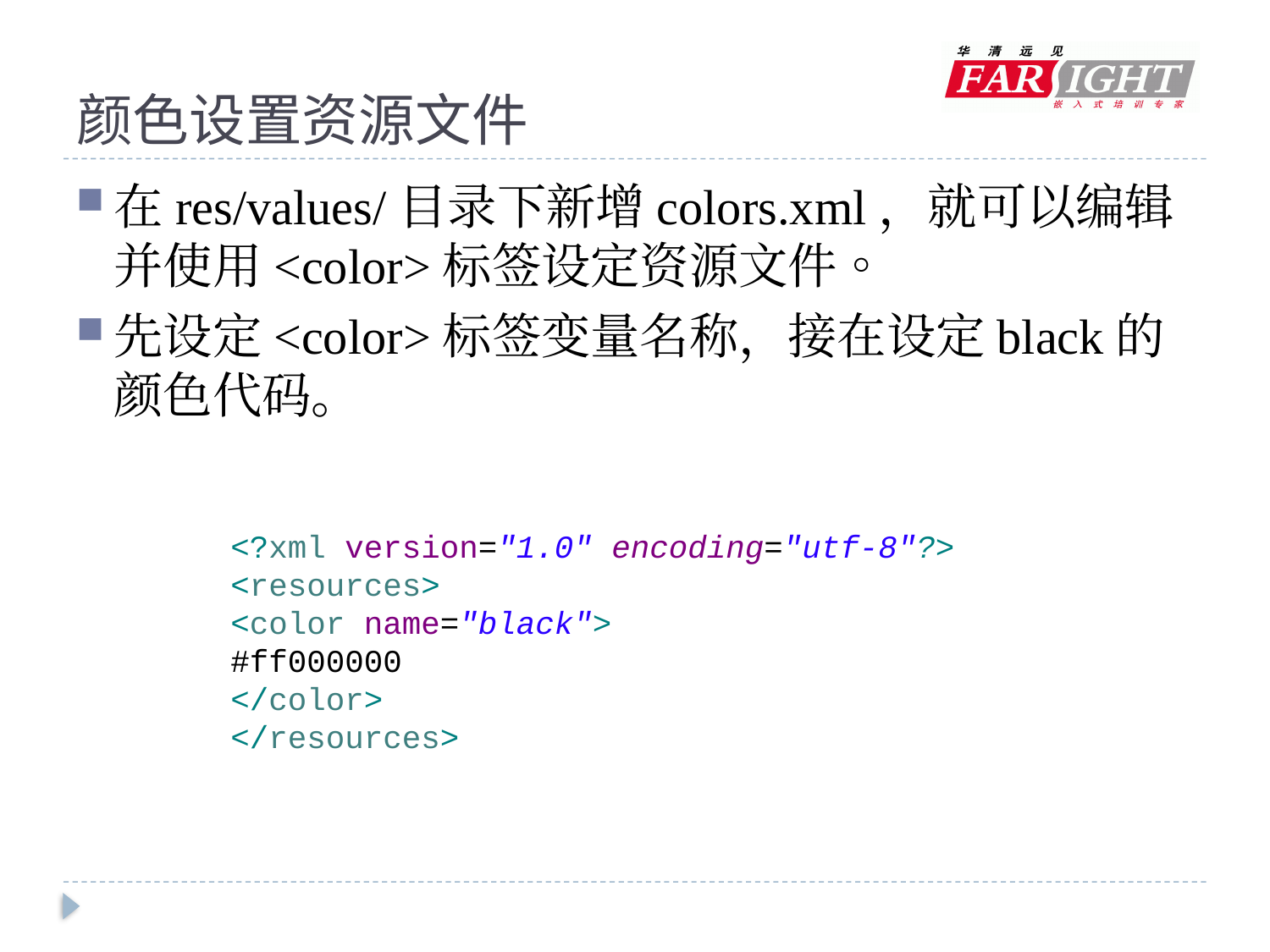

# 颜色设置资源文件
在res/values/目录下新增colors.xml，就可以编辑并使用<color>标签设定资源文件。
先设定<color>标签变量名称，接在设定black的颜色代码。

<?xml version="1.0" encoding="utf-8"?>
<resources>
<color name="black">
#ff000000
</color>
</resources>